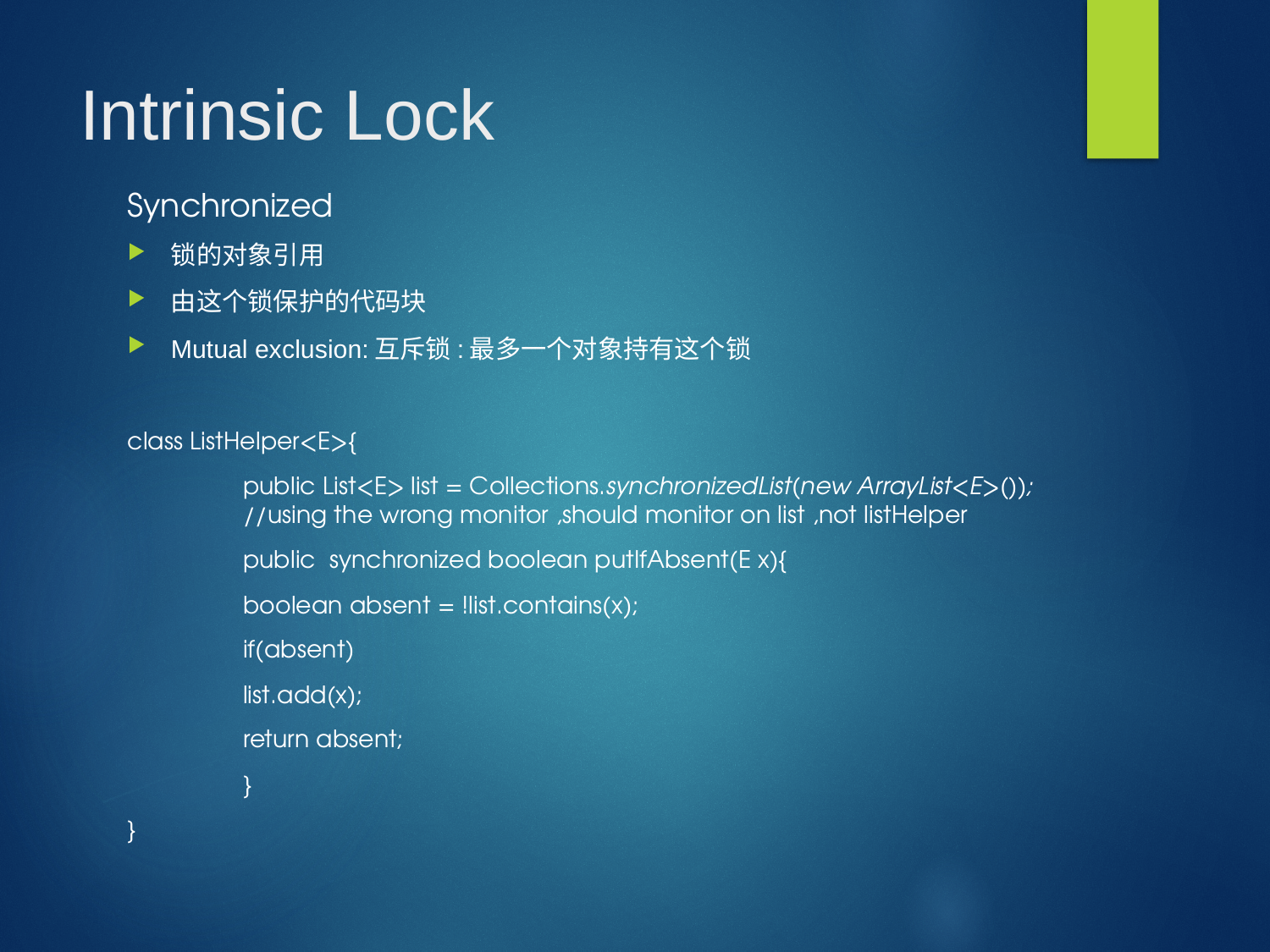

# Intrinsic Lock
Synchronized
锁的对象引用
由这个锁保护的代码块
Mutual exclusion:互斥锁:最多一个对象持有这个锁

class ListHelper<E>{
	public List<E> list = Collections.synchronizedList(new ArrayList<E>());	//using the wrong monitor ,should monitor on list ,not listHelper
	public  synchronized boolean putIfAbsent(E x){
			boolean absent = !list.contains(x);
			if(absent)
				list.add(x);
			return absent;
	}
}